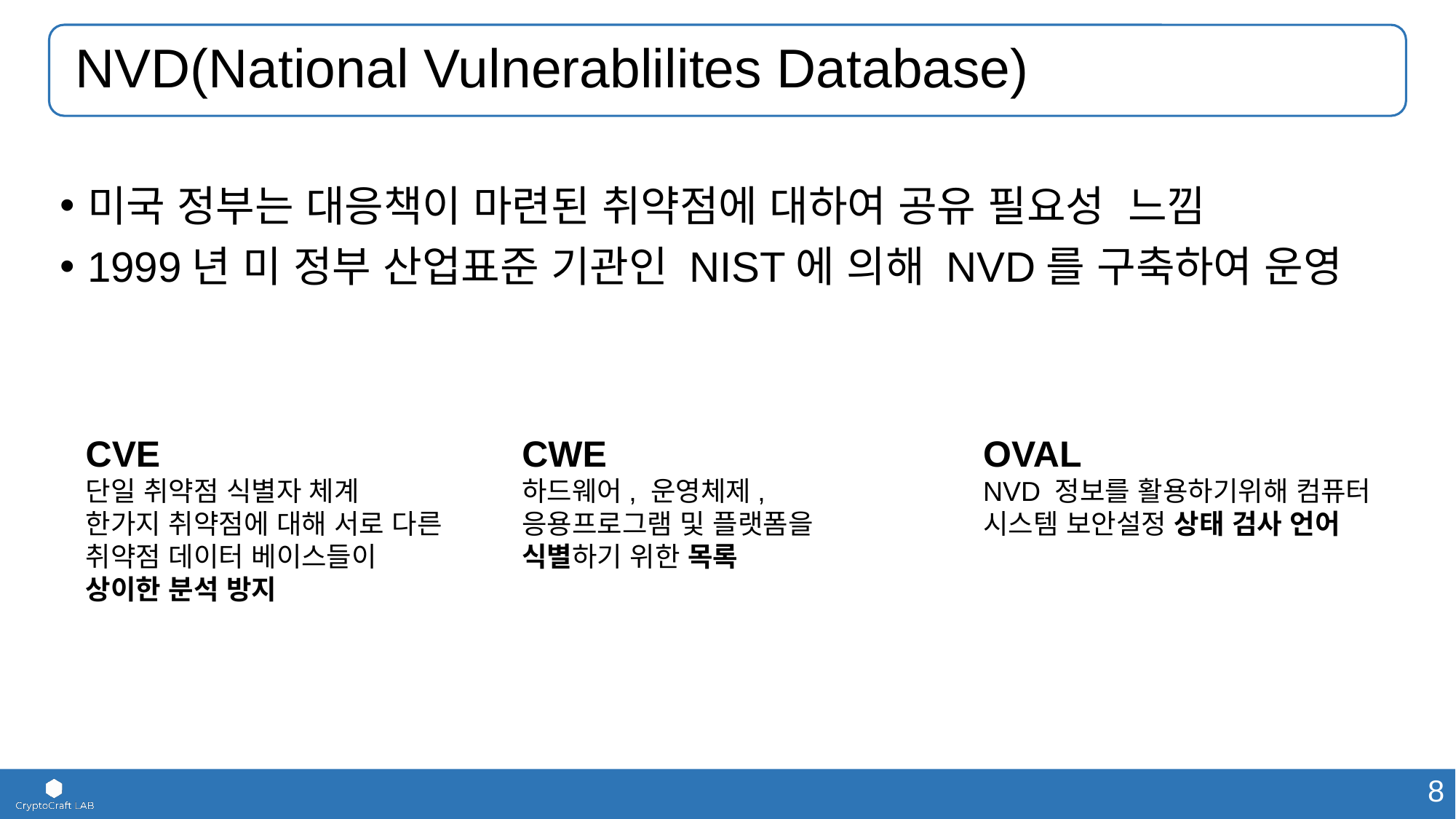

# NVD(National Vulnerablilites Database)
미국 정부는 대응책이 마련된 취약점에 대하여 공유 필요성  느낌
1999년 미 정부 산업표준 기관인 NIST에 의해 NVD를 구축하여 운영

CVE
단일 취약점 식별자 체계
한가지 취약점에 대해 서로 다른 취약점 데이터 베이스들이
상이한 분석 방지
CWE
하드웨어, 운영체제, 응용프로그램 및 플랫폼을 식별하기 위한 목록
OVAL
NVD 정보를 활용하기위해 컴퓨터 시스템 보안설정 상태 검사 언어